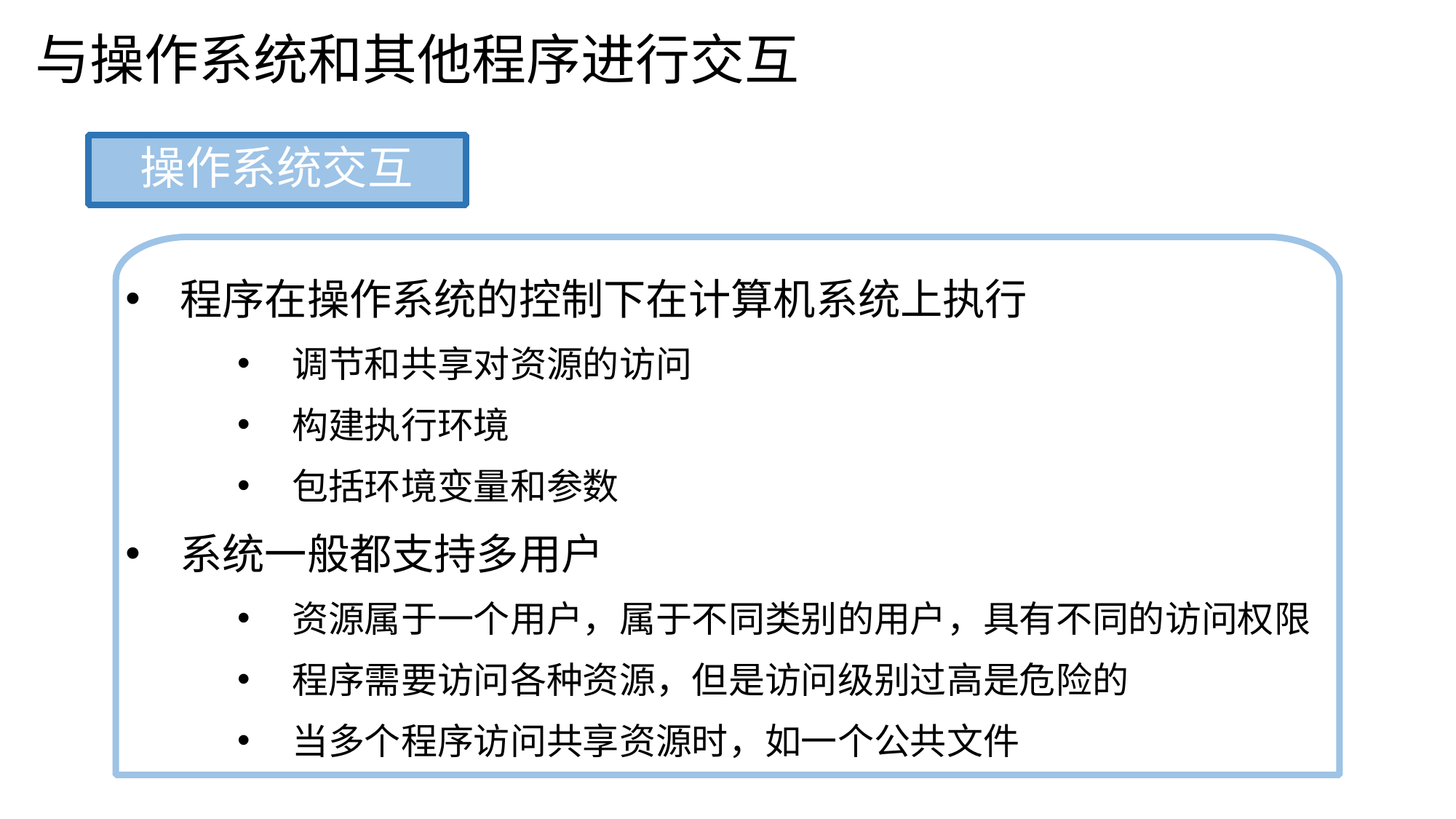

与操作系统和其他程序进行交互

操作系统交互
程序在操作系统的控制下在计算机系统上执行
调节和共享对资源的访问
构建执行环境
包括环境变量和参数
系统一般都支持多用户
资源属于一个用户，属于不同类别的用户，具有不同的访问权限
程序需要访问各种资源，但是访问级别过高是危险的
当多个程序访问共享资源时，如一个公共文件